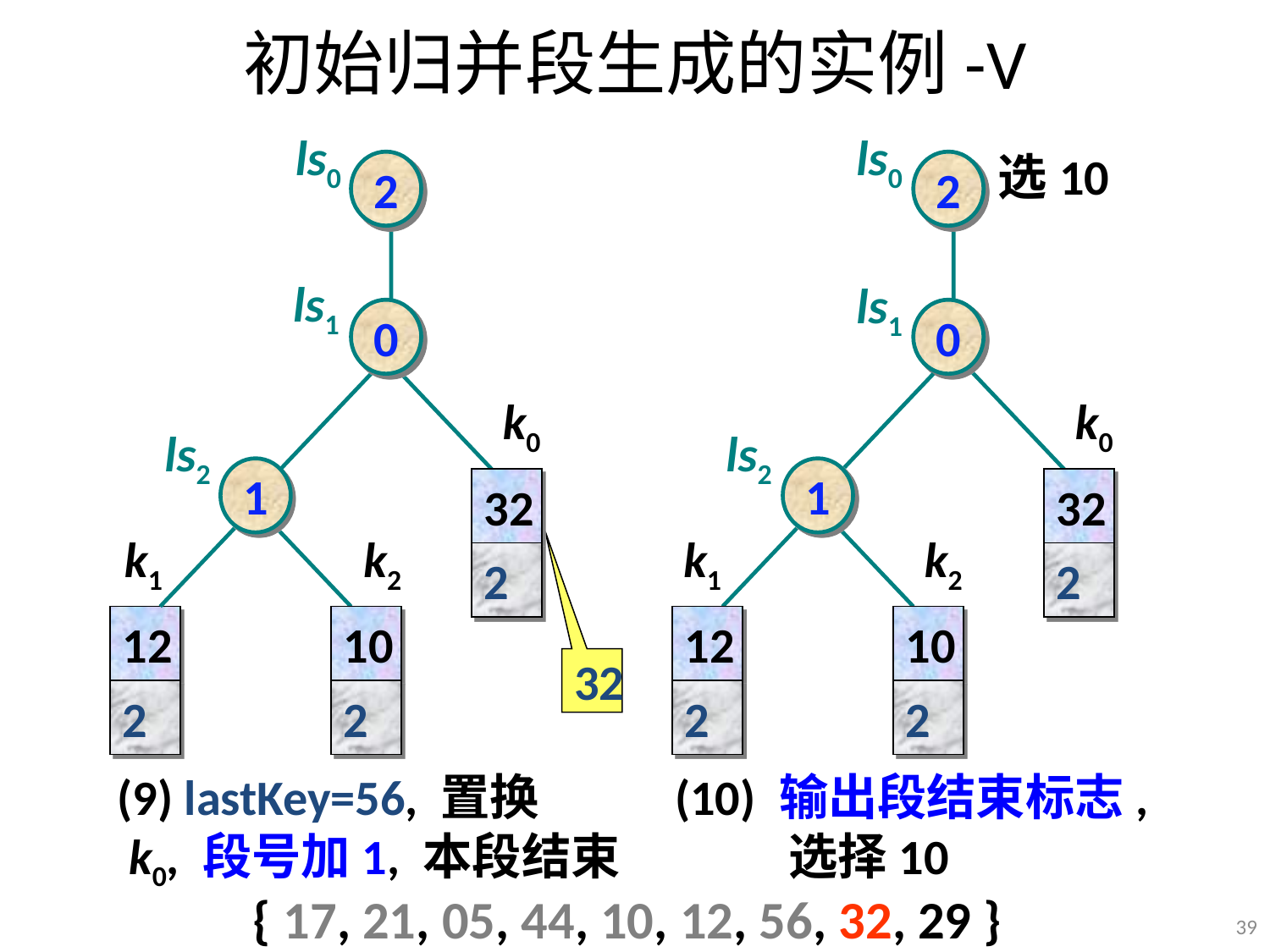

# 初始归并段生成的实例-V
ls0
ls0
选10
2
2

ls1
ls1
0
0

k0
k0
ls2
ls2
1
1
32
32

k1

k2
k1

k2
2
2
12
10
12
10
32
2
2
2
2
(9) lastKey=56, 置换           (10) 输出段结束标志,
 k0, 段号加1, 本段结束               选择10
{ 17, 21, 05, 44, 10, 12, 56, 32, 29 }
39